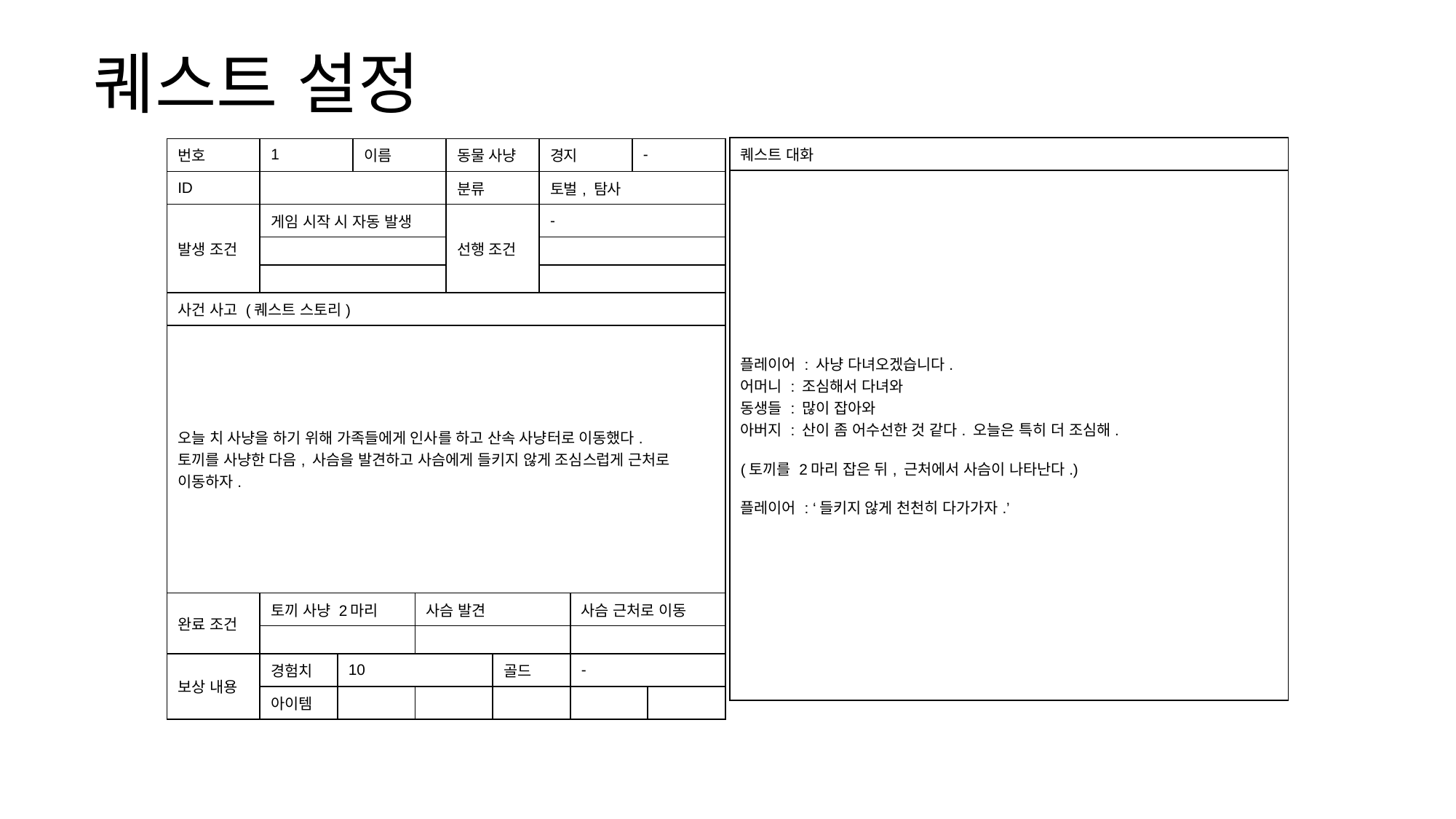

퀘스트 설정
| 퀘스트 대화 |
| --- |
| 플레이어 : 사냥 다녀오겠습니다. 어머니 : 조심해서 다녀와 동생들 : 많이 잡아와 아버지 : 산이 좀 어수선한 것 같다. 오늘은 특히 더 조심해. (토끼를 2마리 잡은 뒤, 근처에서 사슴이 나타난다.) 플레이어 : ‘들키지 않게 천천히 다가가자.’ |
| 번호 | 1 |  | 이름 |  | 동물 사냥 |  | 경지 |  | - |  |
| --- | --- | --- | --- | --- | --- | --- | --- | --- | --- | --- |
| ID |  |  |  |  | 분류 |  | 토벌, 탐사 |  |  |  |
| 발생 조건 | 게임 시작 시 자동 발생 |  |  |  | 선행 조건 |  | - |  |  |  |
|  |  |  |  |  |  |  |  |  |  |  |
|  |  |  |  |  |  |  |  |  |  |  |
| 사건 사고 (퀘스트 스토리) |  |  |  |  |  |  |  |  |  |  |
| 오늘 치 사냥을 하기 위해 가족들에게 인사를 하고 산속 사냥터로 이동했다. 토끼를 사냥한 다음, 사슴을 발견하고 사슴에게 들키지 않게 조심스럽게 근처로 이동하자. |  |  |  |  |  |  |  |  |  |  |
| 완료 조건 | 토끼 사냥 2마리 |  |  | 사슴 발견 |  |  |  | 사슴 근처로 이동 |  |  |
|  |  |  |  |  |  |  |  |  |  |  |
| 보상 내용 | 경험치 | 10 |  |  |  | 골드 |  | - |  |  |
|  | 아이템 |  |  |  |  |  |  |  |  |  |